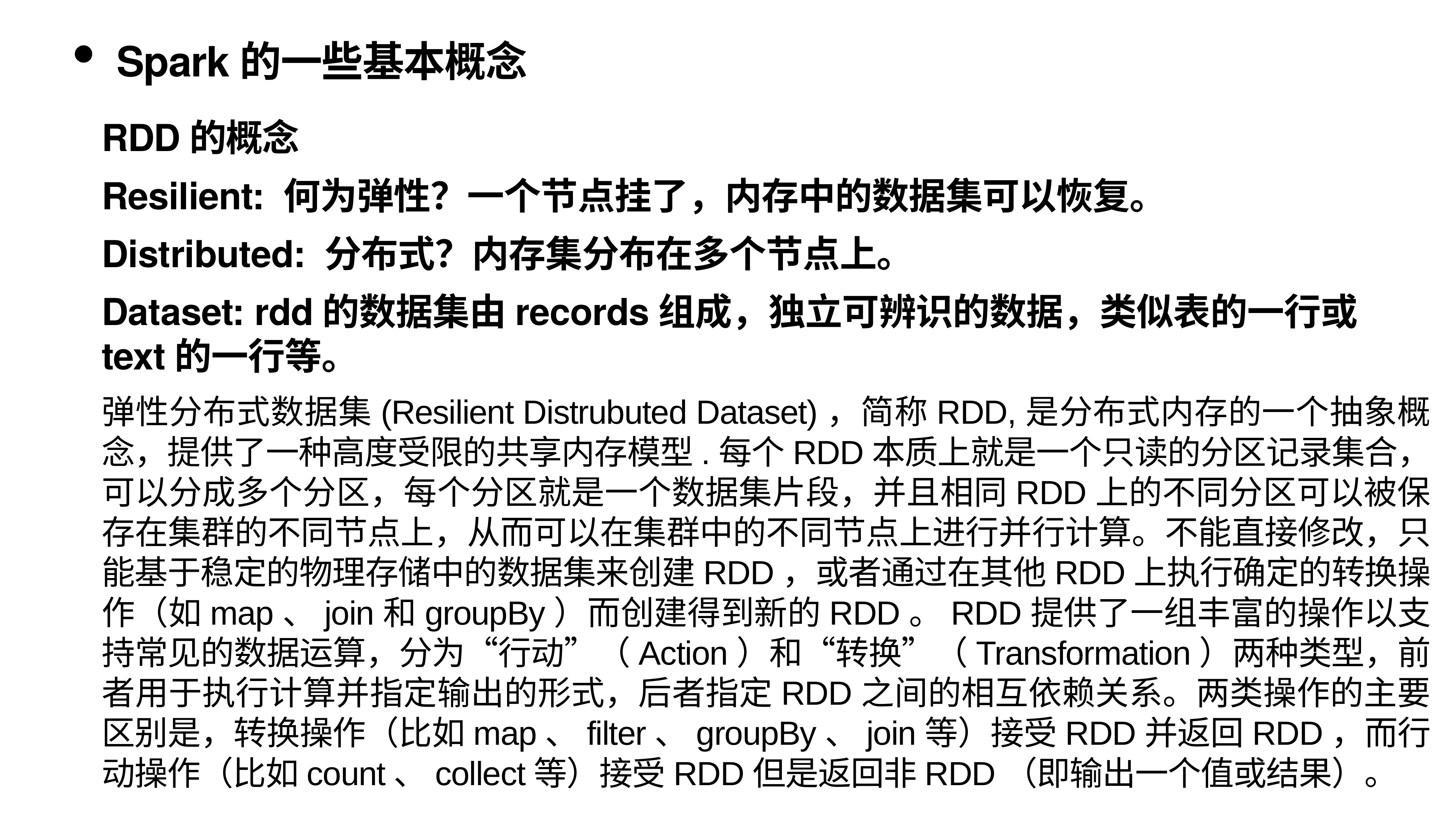

Spark的一些基本概念
RDD的概念
Resilient: 何为弹性？一个节点挂了，内存中的数据集可以恢复。
Distributed: 分布式？内存集分布在多个节点上。
Dataset: rdd的数据集由records组成，独立可辨识的数据，类似表的一行或text的一行等。
弹性分布式数据集(Resilient Distrubuted Dataset)，简称RDD,是分布式内存的一个抽象概念，提供了一种高度受限的共享内存模型.每个RDD本质上就是一个只读的分区记录集合，可以分成多个分区，每个分区就是一个数据集片段，并且相同RDD上的不同分区可以被保存在集群的不同节点上，从而可以在集群中的不同节点上进行并行计算。不能直接修改，只能基于稳定的物理存储中的数据集来创建RDD，或者通过在其他RDD上执行确定的转换操作（如map、join和groupBy）而创建得到新的RDD。RDD提供了一组丰富的操作以支持常见的数据运算，分为“行动”（Action）和“转换”（Transformation）两种类型，前者用于执行计算并指定输出的形式，后者指定RDD之间的相互依赖关系。两类操作的主要区别是，转换操作（比如map、filter、groupBy、join等）接受RDD并返回RDD，而行动操作（比如count、collect等）接受RDD但是返回非RDD（即输出一个值或结果）。